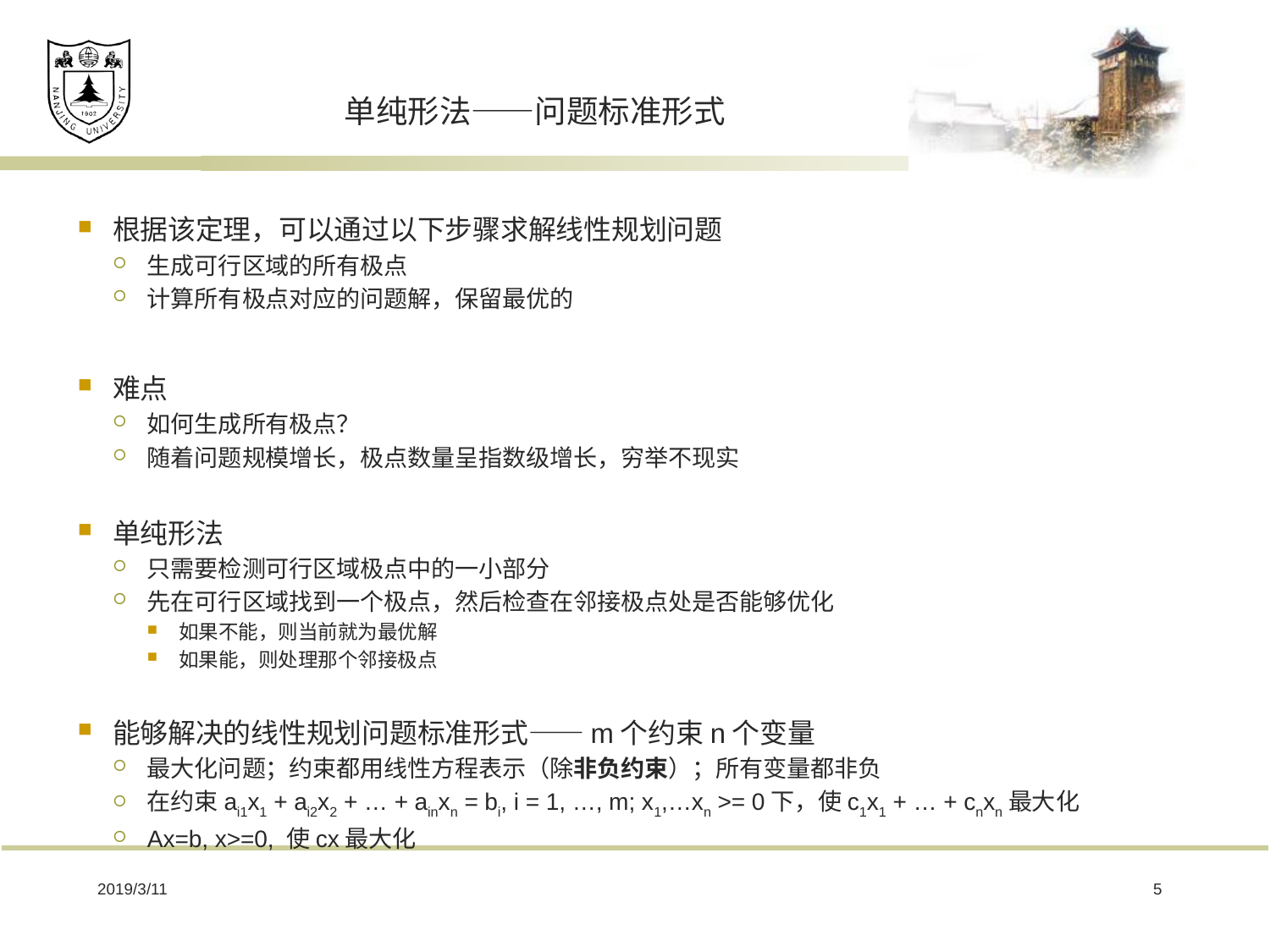

# 单纯形法——问题标准形式
根据该定理，可以通过以下步骤求解线性规划问题
生成可行区域的所有极点
计算所有极点对应的问题解，保留最优的

难点
如何生成所有极点？
随着问题规模增长，极点数量呈指数级增长，穷举不现实

单纯形法
只需要检测可行区域极点中的一小部分
先在可行区域找到一个极点，然后检查在邻接极点处是否能够优化
如果不能，则当前就为最优解
如果能，则处理那个邻接极点

能够解决的线性规划问题标准形式——m个约束n个变量
最大化问题；约束都用线性方程表示（除非负约束）；所有变量都非负
在约束ai1x1 + ai2x2 + … + ainxn = bi, i = 1, …, m; x1,…xn >= 0下，使c1x1 + … + cnxn最大化
Ax=b, x>=0, 使cx最大化

2019/3/11
5